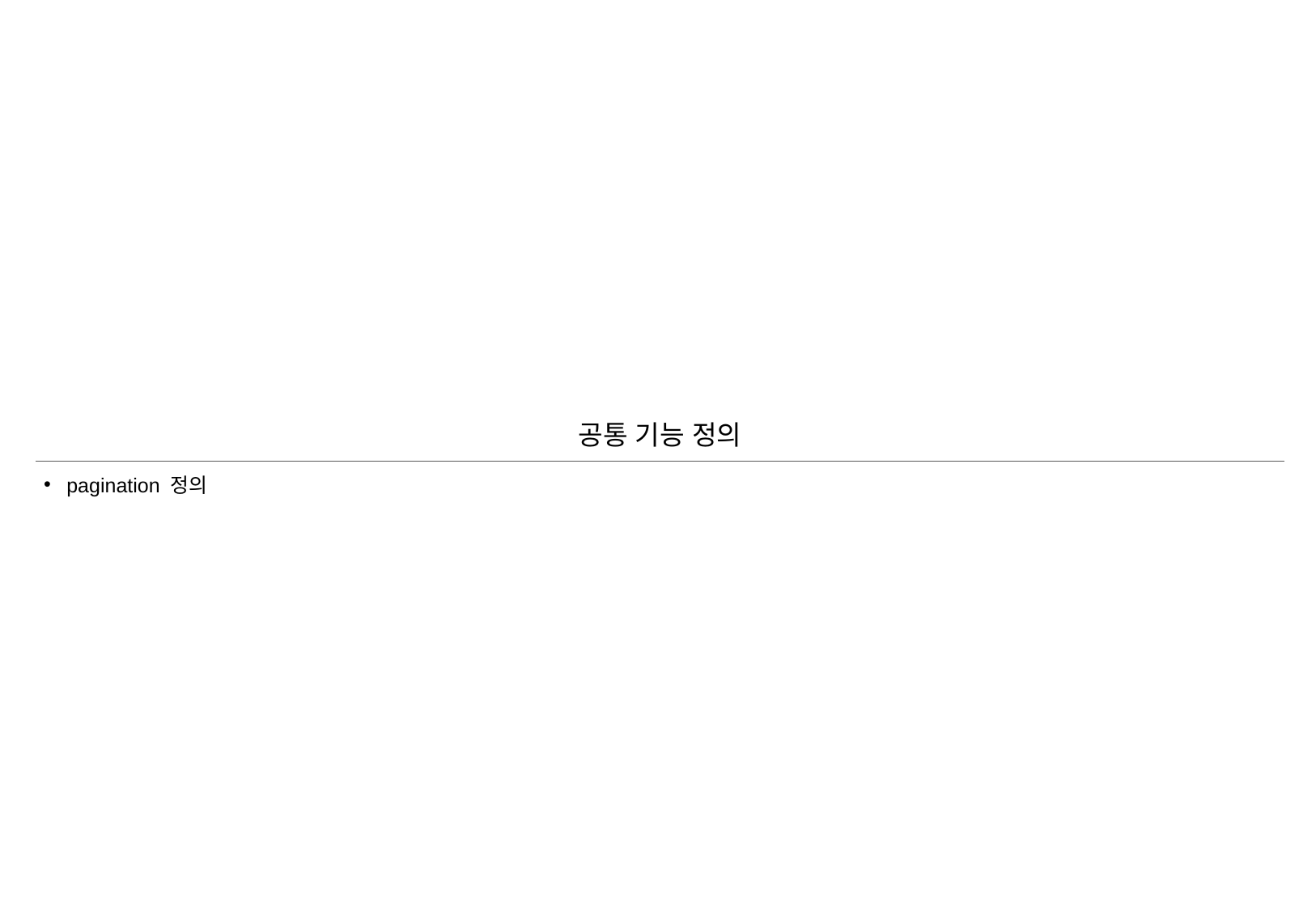

| 공통 기능 정의 |
| --- |
| pagination 정의 |